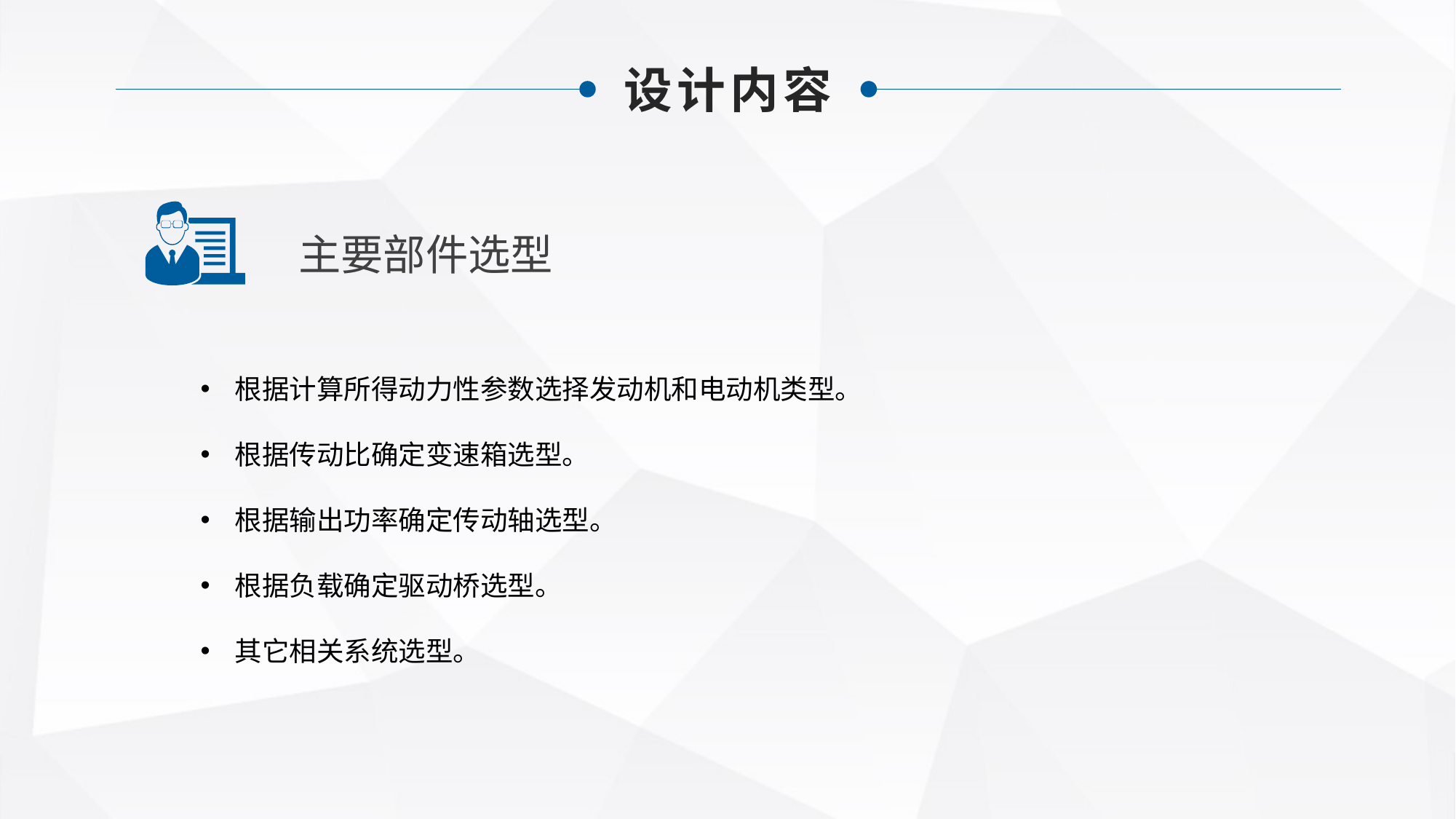

设计内容

主要部件选型
根据计算所得动力性参数选择发动机和电动机类型。
根据传动比确定变速箱选型。
根据输出功率确定传动轴选型。
根据负载确定驱动桥选型。
其它相关系统选型。